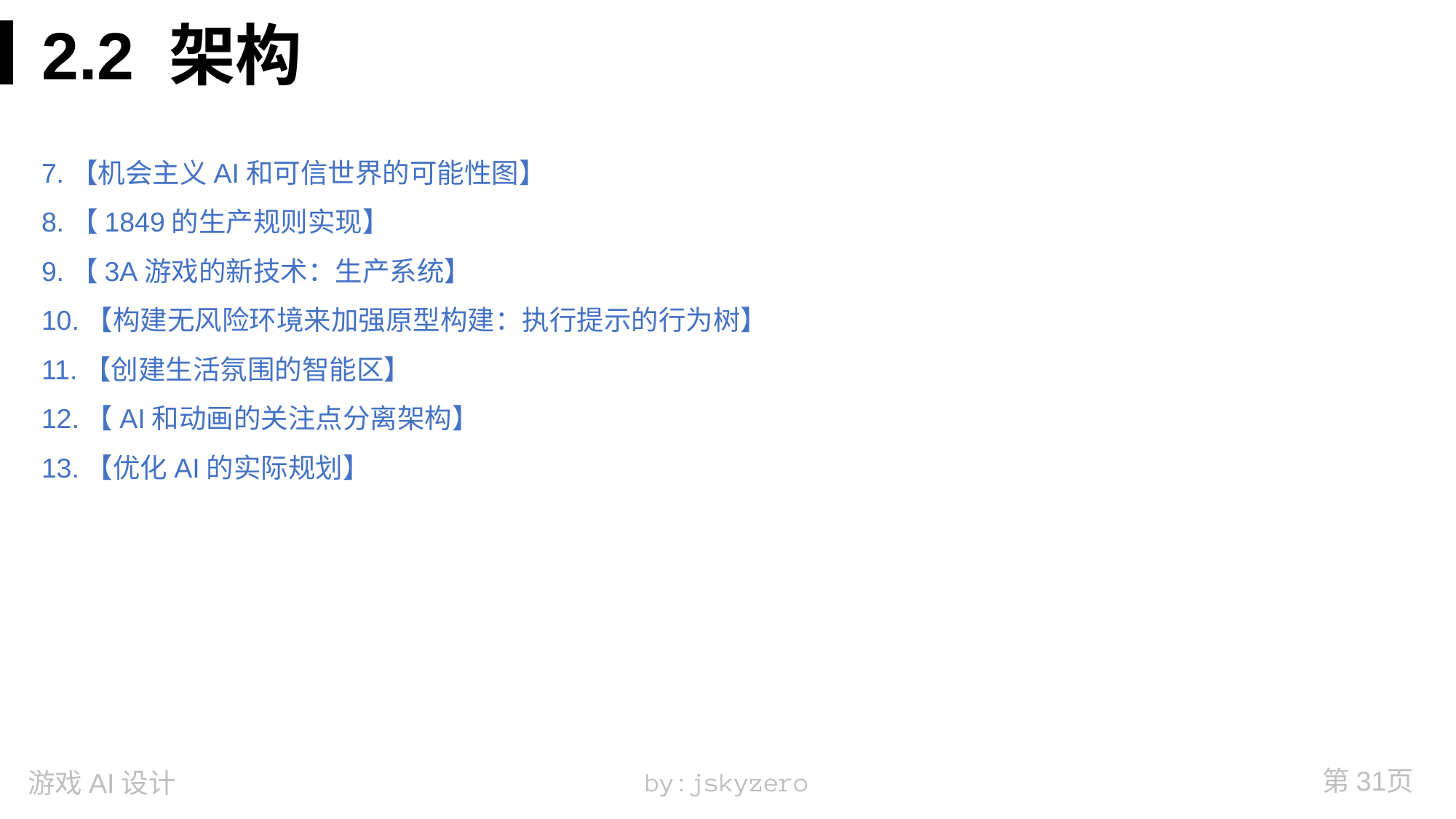

# 2.2 架构
7.【机会主义AI和可信世界的可能性图】
8.【1849的生产规则实现】
9.【3A游戏的新技术：生产系统】
10.【构建无风险环境来加强原型构建：执行提示的行为树】
11.【创建生活氛围的智能区】
12.【AI和动画的关注点分离架构】
13.【优化AI的实际规划】